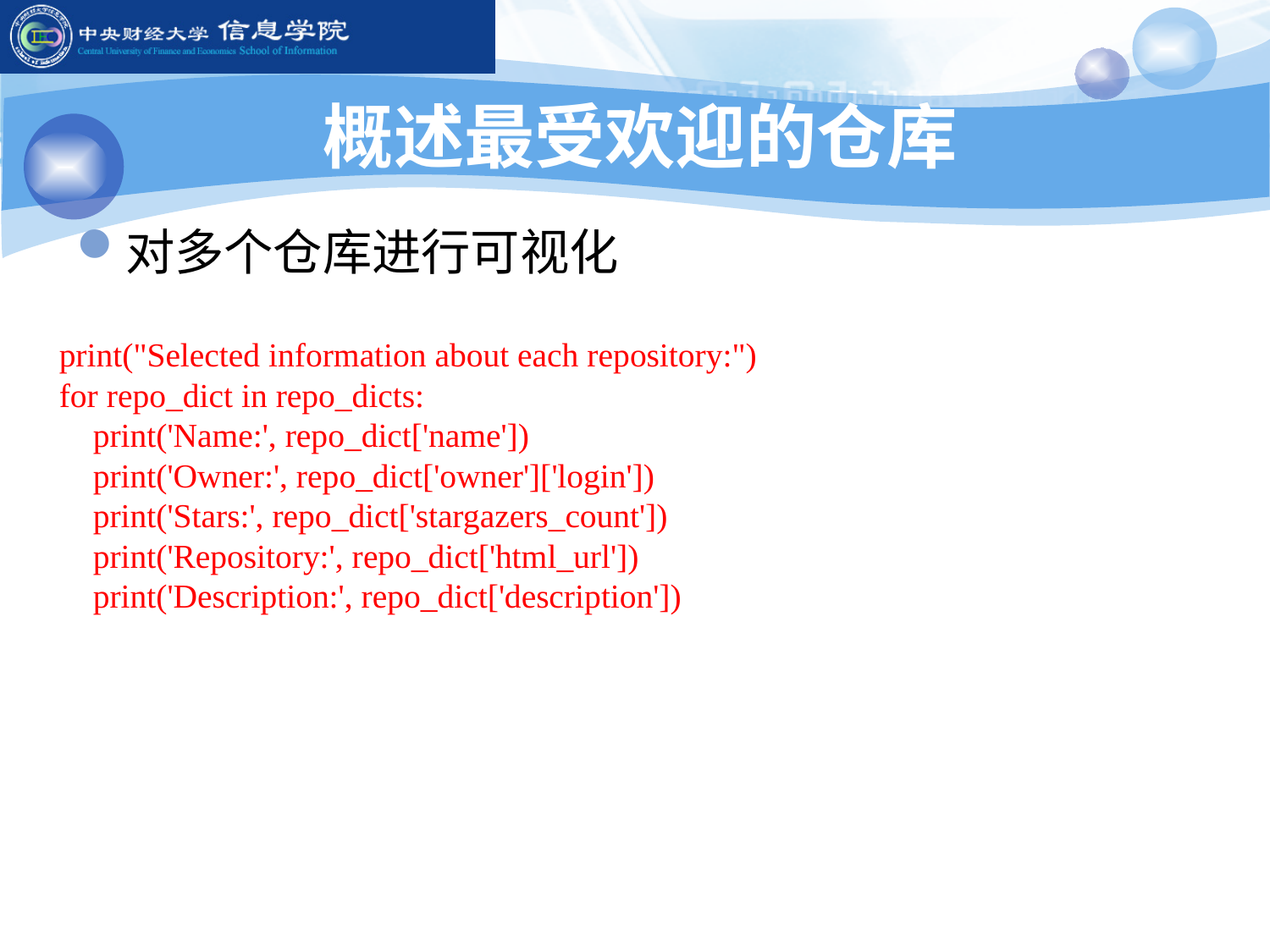

# 概述最受欢迎的仓库
对多个仓库进行可视化
print("Selected information about each repository:")
for repo_dict in repo_dicts:
    print('Name:', repo_dict['name'])
    print('Owner:', repo_dict['owner']['login'])
    print('Stars:', repo_dict['stargazers_count'])
    print('Repository:', repo_dict['html_url'])
    print('Description:', repo_dict['description'])